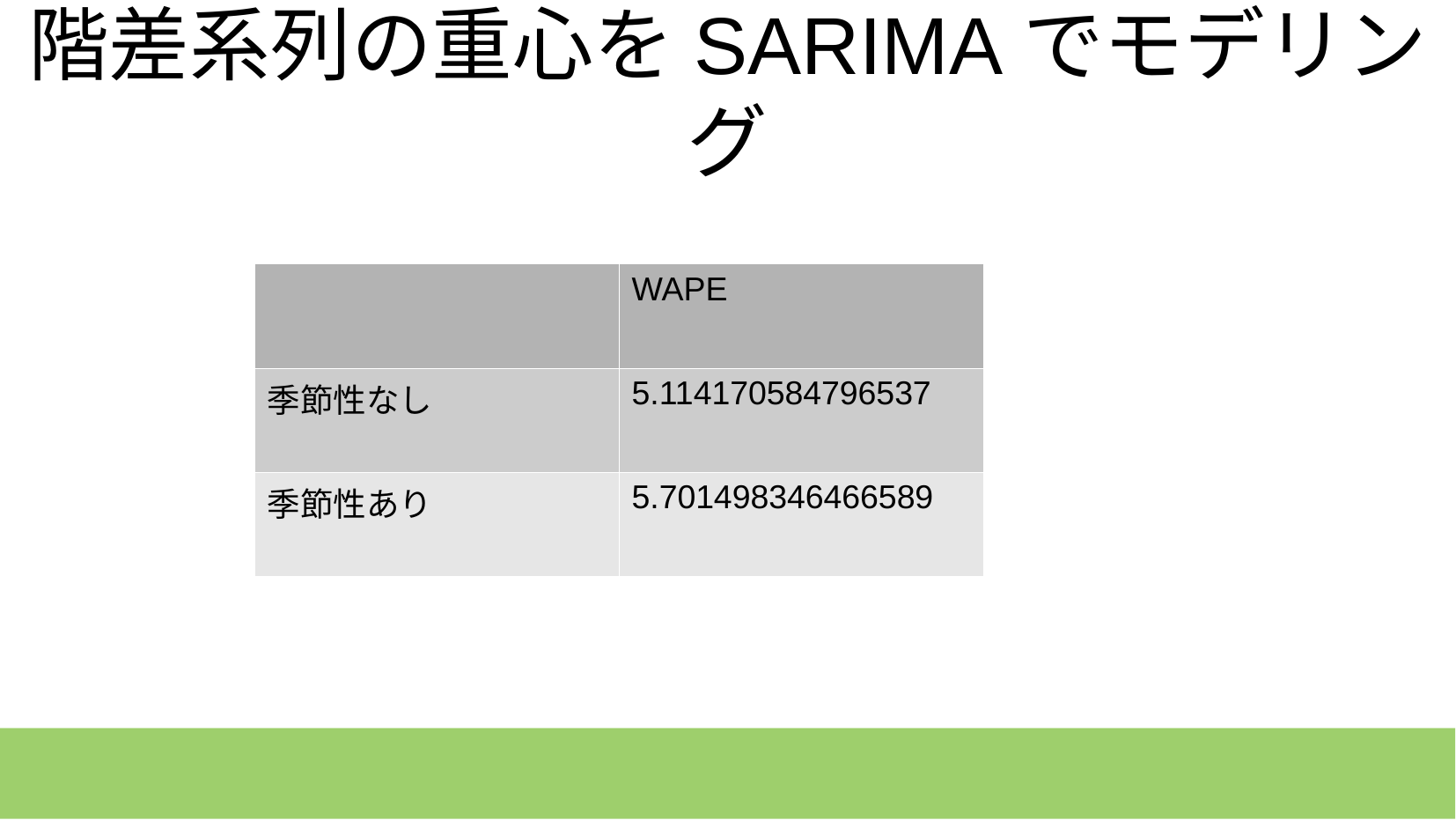

# 階差系列の重心をSARIMAでモデリング
|  | WAPE |
| --- | --- |
| 季節性なし | 5.114170584796537 |
| 季節性あり | 5.701498346466589 |